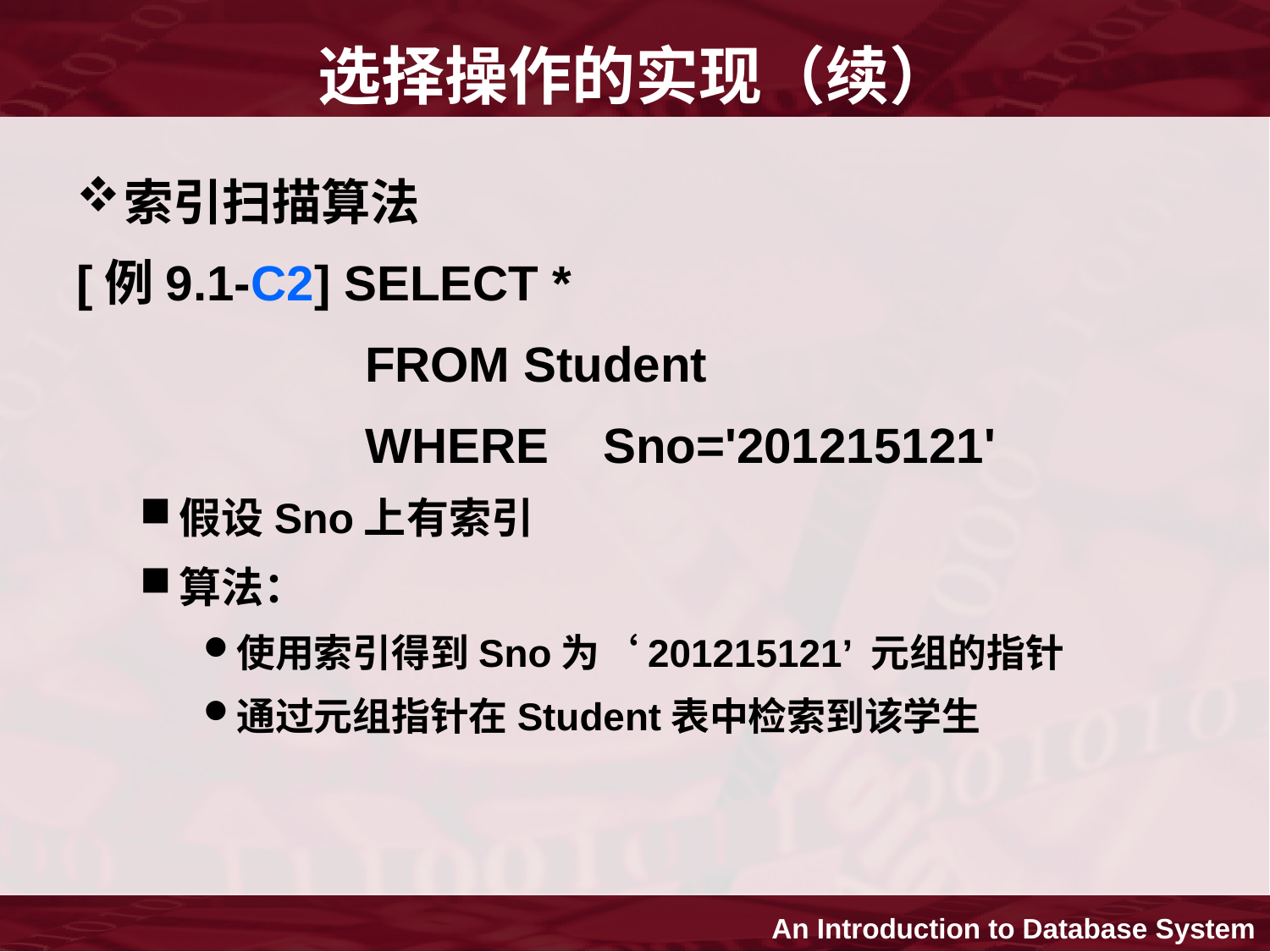

# 选择操作的实现（续）
索引扫描算法
[例9.1-C2] SELECT *
                     FROM Student
                     WHERE    Sno='201215121'
假设Sno上有索引
算法：
使用索引得到Sno为‘201215121’ 元组的指针
通过元组指针在Student表中检索到该学生